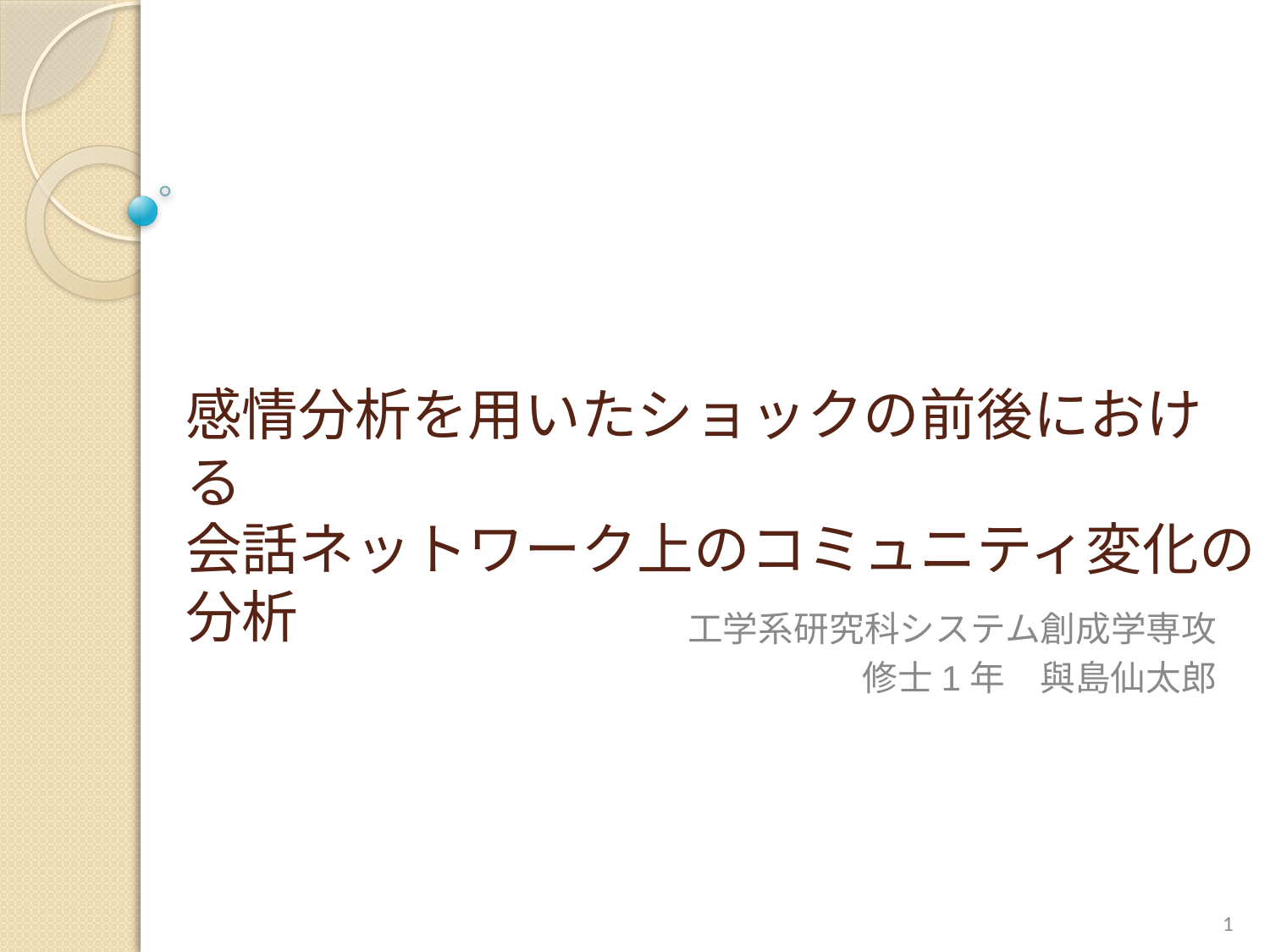

# 感情分析を用いたショックの前後における 会話ネットワーク上のコミュニティ変化の分析
工学系研究科システム創成学専攻
修士1年　與島仙太郎

1